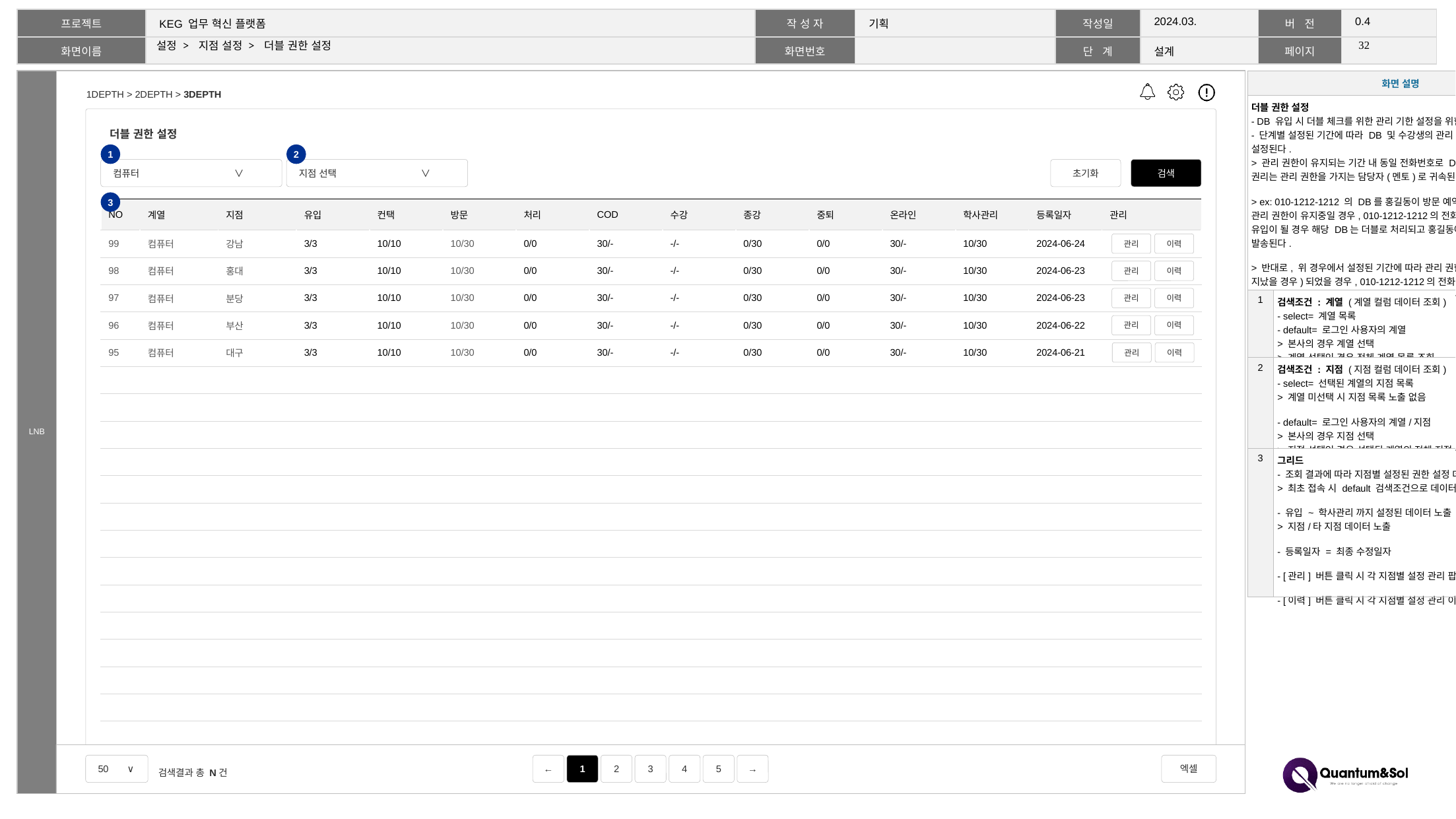

32

# 설정 > 지점 설정 > 더블 권한 설정
| 화면 설명 |  |
| --- | --- |
| 더블 권한 설정 - DB 유입 시 더블 체크를 위한 관리 기한 설정을 위한 메뉴 - 단계별 설정된 기간에 따라 DB 및 수강생의 관리 권한을 갖는 기간이 설정된다. > 관리 권한이 유지되는 기간 내 동일 전화번호로 DB 유입 시 해당 DB의 권리는 관리 권한을 가지는 담당자(멘토)로 귀속된다. > ex: 010-1212-1212 의 DB를 홍길동이 방문 예약 시 설정된 기간에 따라 관리 권한이 유지중일 경우, 010-1212-1212의 전화번호로 신규 DB 유입이 될 경우 해당 DB는 더블로 처리되고 홍길동에게 해당 알림이 발송된다. > 반대로, 위 경우에서 설정된 기간에 따라 관리 권한이 상실(날짜가 지났을 경우)되었을 경우, 010-1212-1212의 전화번호로 신규DB 유입이 될 경우 해당 DB는 신규DB로 처리되고 기존 홍길동의 DB는 ‘사업부더블’ 상태가 변경된다. |  |
| 1 | 검색조건 : 계열 (계열 컬럼 데이터 조회) - select= 계열 목록 - default= 로그인 사용자의 계열 > 본사의 경우 계열 선택 > 계열 선택인 경우 전체 계열 목록 조회 |
| 2 | 검색조건 : 지점 (지점 컬럼 데이터 조회) - select= 선택된 계열의 지점 목록 > 계열 미선택 시 지점 목록 노출 없음 - default= 로그인 사용자의 계열/지점 > 본사의 경우 지점 선택 > 지점 선택인 경우 선택된 계열의 전체 지점 목록 조회 |
| 3 | 그리드 - 조회 결과에 따라 지점별 설정된 권한 설정 데이터 노출 > 최초 접속 시 default 검색조건으로 데이터 노출 - 유입 ~ 학사관리 까지 설정된 데이터 노출 > 지점/타 지점 데이터 노출 - 등록일자 = 최종 수정일자 - [관리] 버튼 클릭 시 각 지점별 설정 관리 팝업 호출 - [이력] 버튼 클릭 시 각 지점별 설정 관리 이력 팝업 호출 |
더블 권한 설정
1
2
컴퓨터                                    ∨
지점 선택                                ∨
초기화
검색
3
| NO | 계열 | 지점 | 유입 | 컨택 | 방문 | 처리 | COD | 수강 | 종강 | 중퇴 | 온라인 | 학사관리 | 등록일자 | 관리 |
| --- | --- | --- | --- | --- | --- | --- | --- | --- | --- | --- | --- | --- | --- | --- |
| 99 | 컴퓨터 | 강남 | 3/3 | 10/10 | 10/30 | 0/0 | 30/- | -/- | 0/30 | 0/0 | 30/- | 10/30 | 2024-06-24 |  |
| 98 | 컴퓨터 | 홍대 | 3/3 | 10/10 | 10/30 | 0/0 | 30/- | -/- | 0/30 | 0/0 | 30/- | 10/30 | 2024-06-23 |  |
| 97 | 컴퓨터 | 분당 | 3/3 | 10/10 | 10/30 | 0/0 | 30/- | -/- | 0/30 | 0/0 | 30/- | 10/30 | 2024-06-23 |  |
| 96 | 컴퓨터 | 부산 | 3/3 | 10/10 | 10/30 | 0/0 | 30/- | -/- | 0/30 | 0/0 | 30/- | 10/30 | 2024-06-22 |  |
| 95 | 컴퓨터 | 대구 | 3/3 | 10/10 | 10/30 | 0/0 | 30/- | -/- | 0/30 | 0/0 | 30/- | 10/30 | 2024-06-21 |  |
|  |  |  |  |  |  |  |  |  |  |  |  |  |  |  |
|  |  |  |  |  |  |  |  |  |  |  |  |  |  |  |
|  |  |  |  |  |  |  |  |  |  |  |  |  |  |  |
|  |  |  |  |  |  |  |  |  |  |  |  |  |  |  |
|  |  |  |  |  |  |  |  |  |  |  |  |  |  |  |
|  |  |  |  |  |  |  |  |  |  |  |  |  |  |  |
|  |  |  |  |  |  |  |  |  |  |  |  |  |  |  |
|  |  |  |  |  |  |  |  |  |  |  |  |  |  |  |
|  |  |  |  |  |  |  |  |  |  |  |  |  |  |  |
|  |  |  |  |  |  |  |  |  |  |  |  |  |  |  |
|  |  |  |  |  |  |  |  |  |  |  |  |  |  |  |
|  |  |  |  |  |  |  |  |  |  |  |  |  |  |  |
|  |  |  |  |  |  |  |  |  |  |  |  |  |  |  |
관리
이력
관리
이력
관리
이력
관리
이력
관리
이력